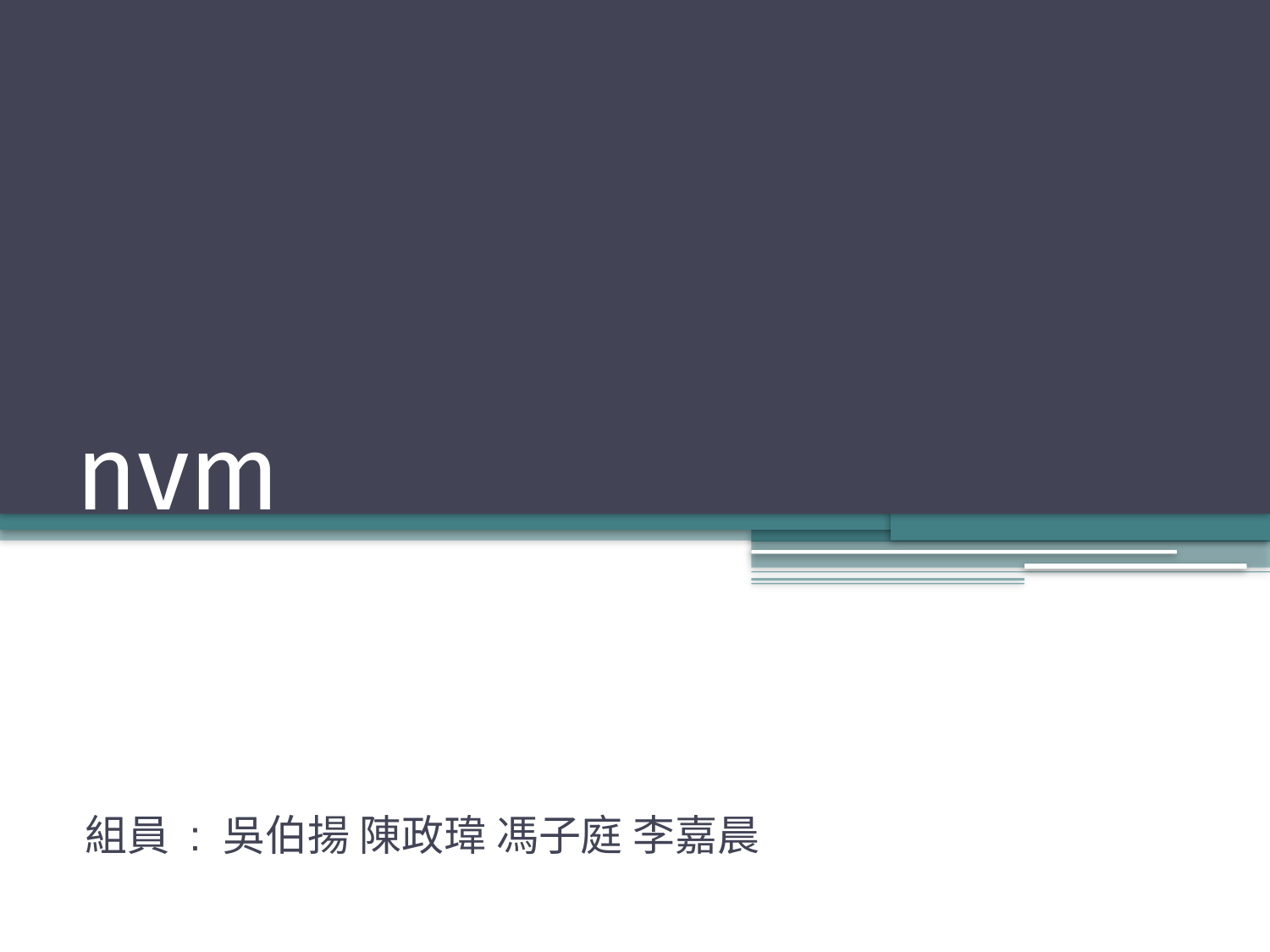

# nvm
組員 : 吳伯揚 陳政瑋 馮子庭 李嘉晨